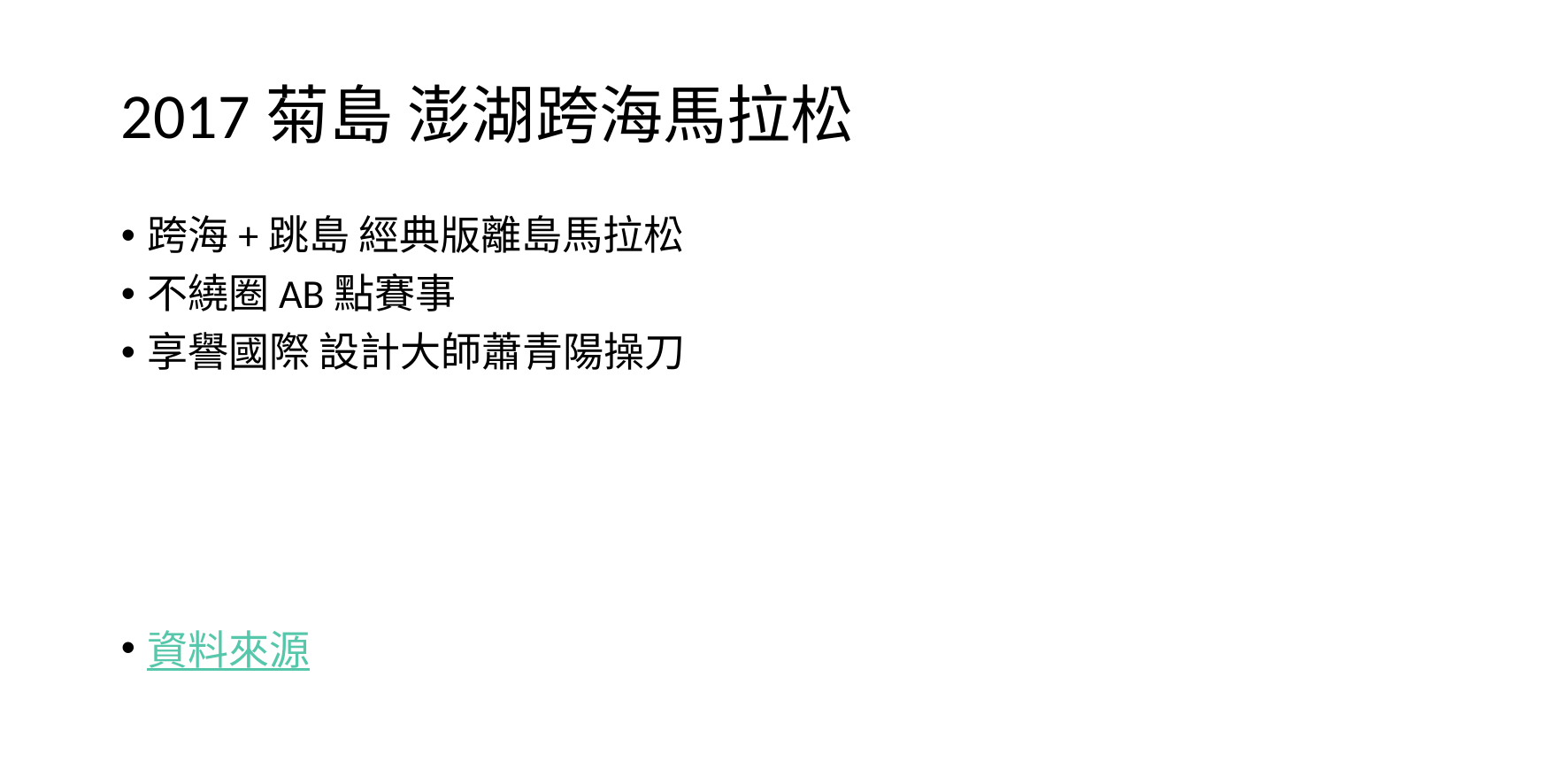

# 2017菊島 澎湖跨海馬拉松
跨海+跳島 經典版離島馬拉松
不繞圈AB點賽事
享譽國際 設計大師蕭青陽操刀

資料來源